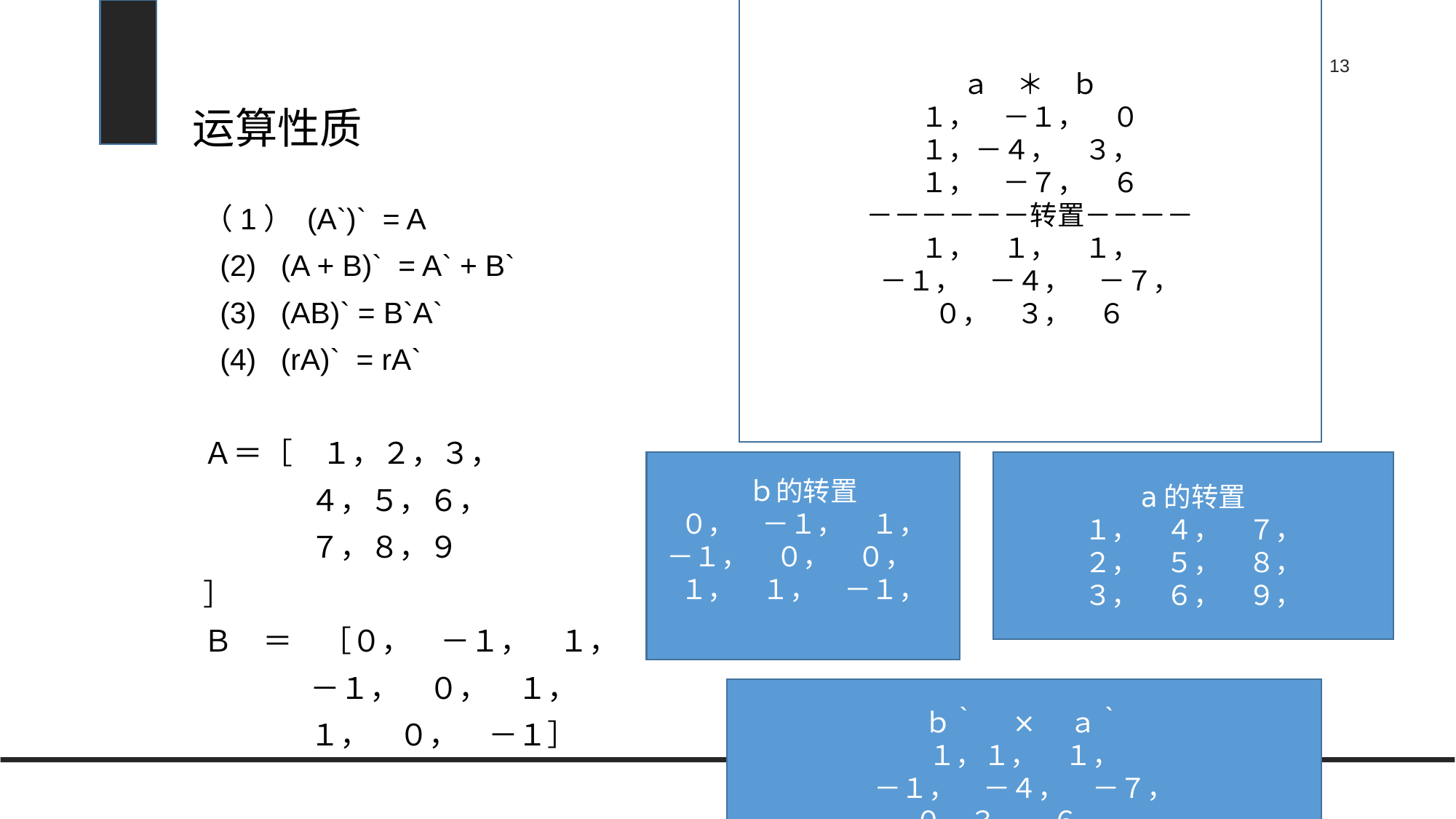

ａ　＊　ｂ
１，　－１，　０
１，－４，　３，
１，　－７，　６
－－－－－－转置－－－－
１，　１，　１，
－１，　－４，　－７，
０，　３，　６

# 运算性质
（1） (A`)`  = A
  (2)   (A + B)`  = A` + B`
  (3)   (AB)` = B`A`
  (4)   (rA)`  = rA`

Ａ＝［　１，２，３，
	４，５，６，
	７，８，９
］
Ｂ　＝　［０，　－１，　１，
	－１，　０，　１，
	１，　０，　－１］

ｂ的转置
０，　－１，　１，
－１，　０，　０，
１，　１，　－１，

a的转置
１，　４，　７，
２，　５，　８，
３，　６，　９，
ｂ｀　×　ａ｀
１，１，　１，
－１，　－４，　－７，
０，３，　６，